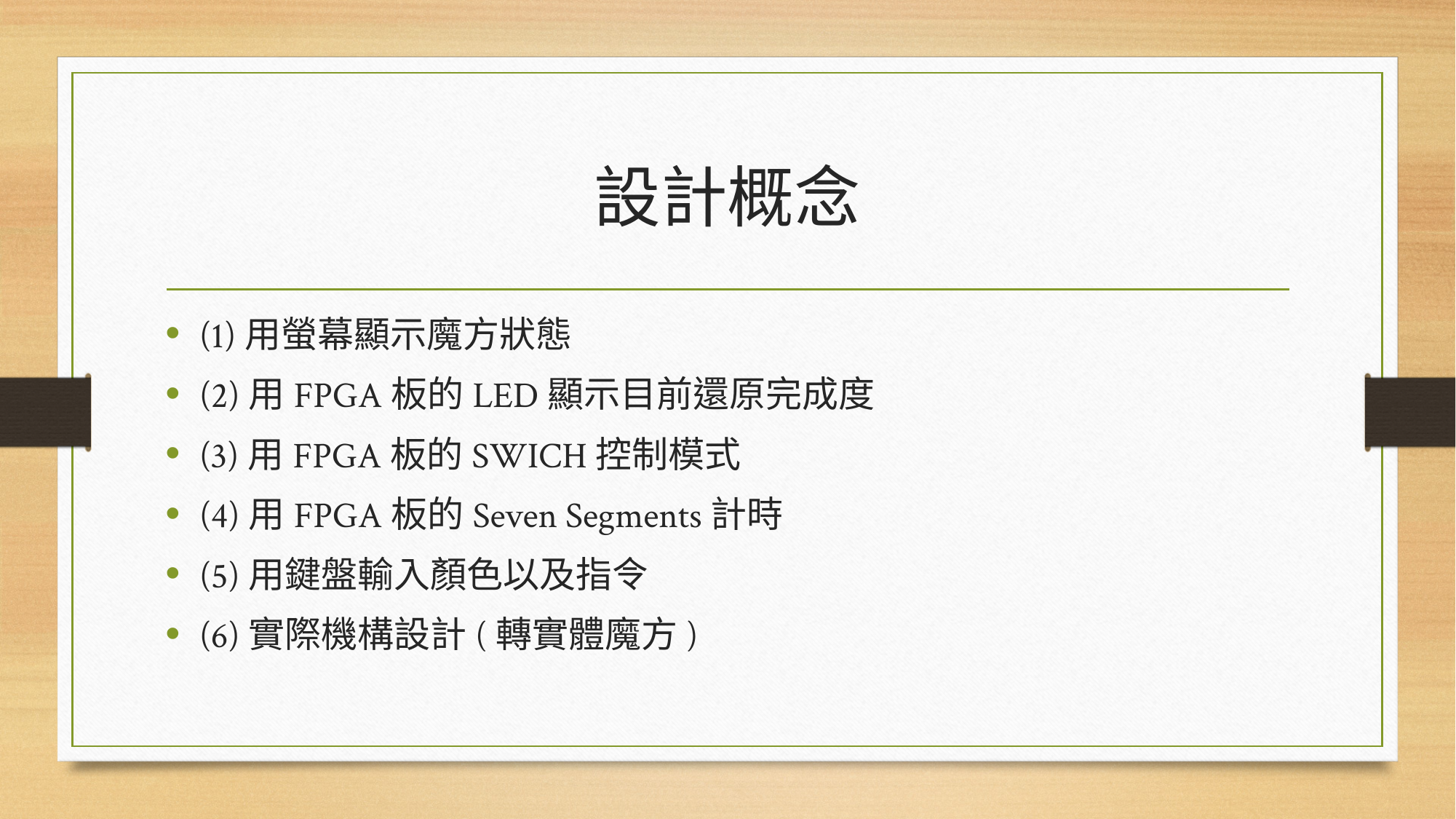

# 設計概念
(1)用螢幕顯示魔方狀態
(2)用FPGA板的LED顯示目前還原完成度
(3)用FPGA板的SWICH控制模式
(4)用FPGA板的Seven Segments計時
(5)用鍵盤輸入顏色以及指令
(6)實際機構設計(轉實體魔方)